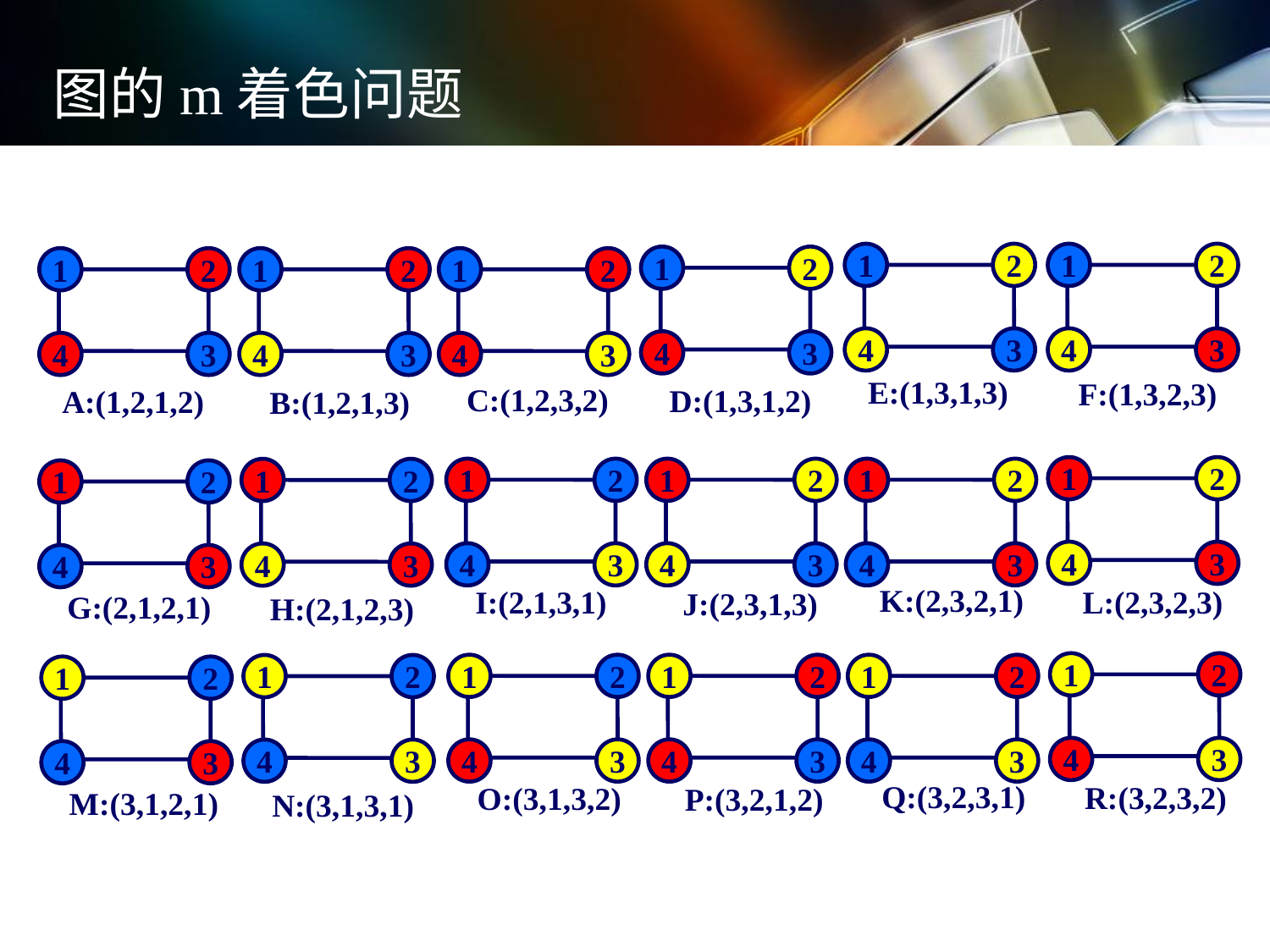

图的m着色问题
1
2
1
2
1
2
1
2
1
2
1
2

4
3
4
3
4
3
4
3
4
3
4
3

E:(1,3,1,3)
F:(1,3,2,3)
C:(1,2,3,2)
D:(1,3,1,2)
A:(1,2,1,2)
B:(1,2,1,3)
1
2
1
2
1
2
1
2
1
2
1
2

4
3
4
3
4
3
4
3
4
3
4
3

K:(2,3,2,1)
L:(2,3,2,3)
I:(2,1,3,1)
J:(2,3,1,3)
G:(2,1,2,1)
H:(2,1,2,3)
1
2
1
2
1
2
1
2
1
2
1
2

4
3
4
3
4
3
4
3
4
3
4
3

Q:(3,2,3,1)
R:(3,2,3,2)
O:(3,1,3,2)
P:(3,2,1,2)
M:(3,1,2,1)
N:(3,1,3,1)